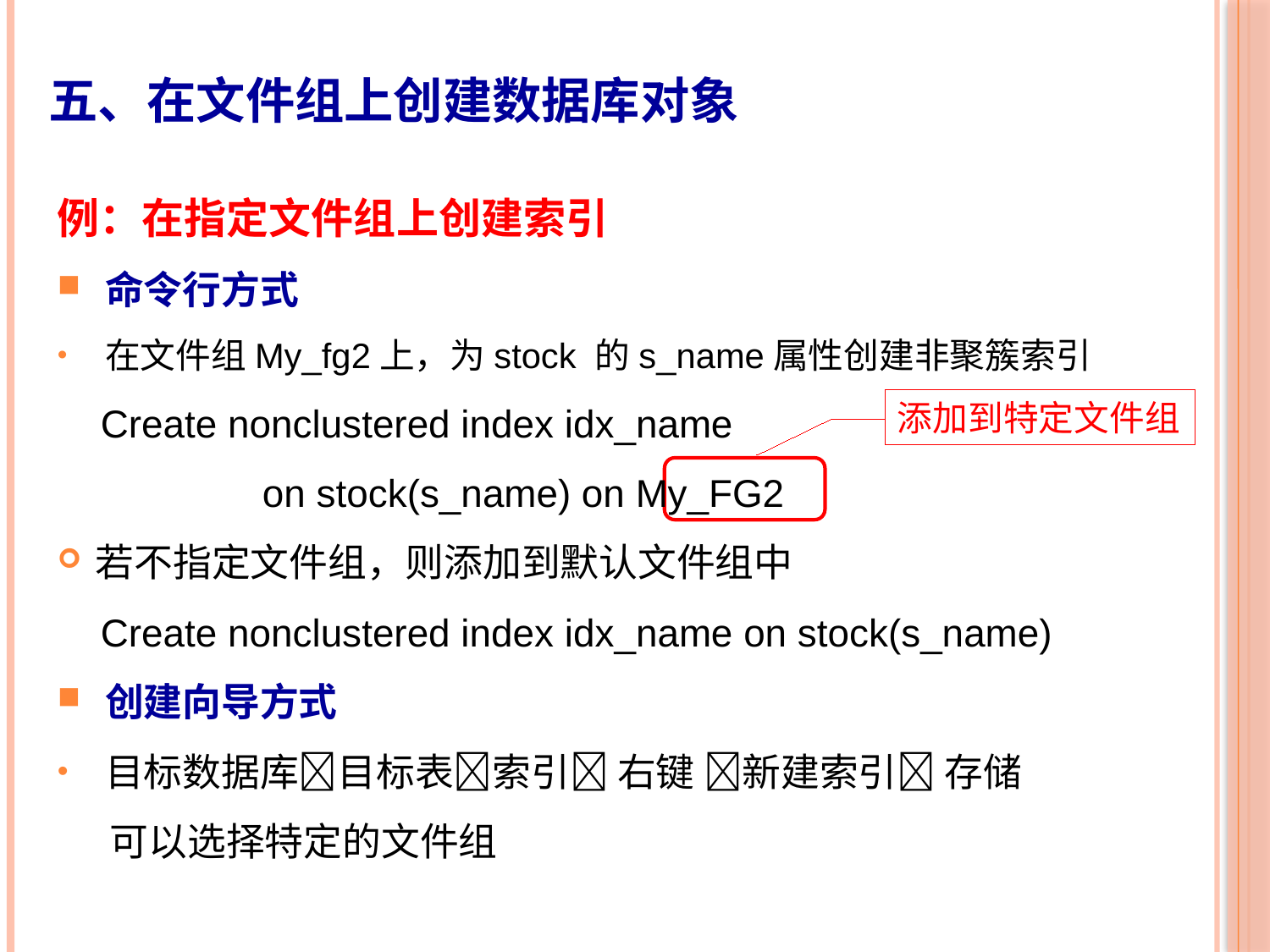

# 五、在文件组上创建数据库对象
例：在指定文件组上创建索引
命令行方式
在文件组My_fg2上，为stock 的s_name属性创建非聚簇索引
    Create nonclustered index idx_name
                   on stock(s_name) on My_FG2
若不指定文件组，则添加到默认文件组中
    Create nonclustered index idx_name on stock(s_name)
创建向导方式
目标数据库→目标表→索引→ 右键 →新建索引→ 存储
     可以选择特定的文件组
添加到特定文件组